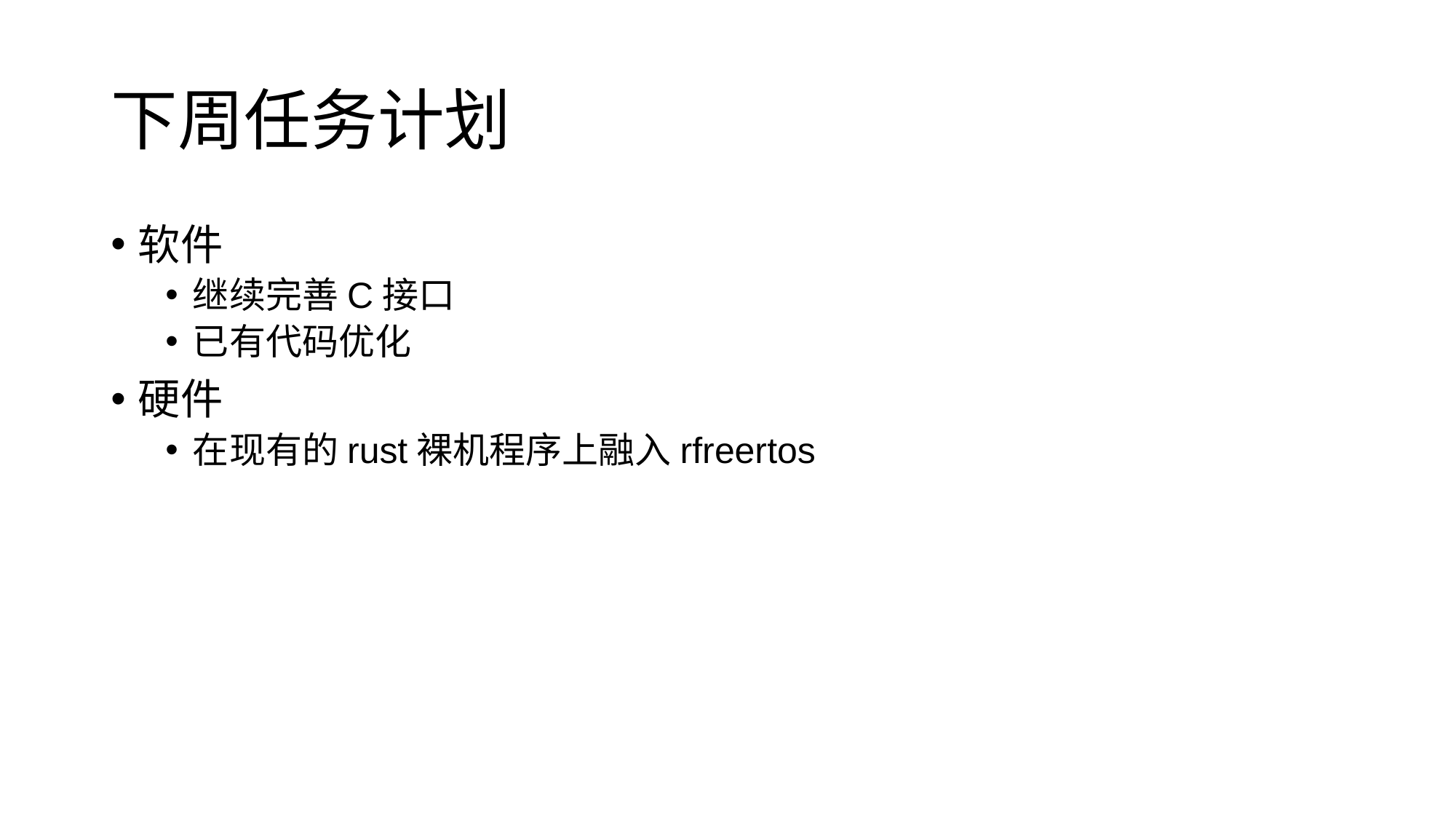

# 下周任务计划
软件
继续完善C接口
已有代码优化
硬件
在现有的rust裸机程序上融入rfreertos